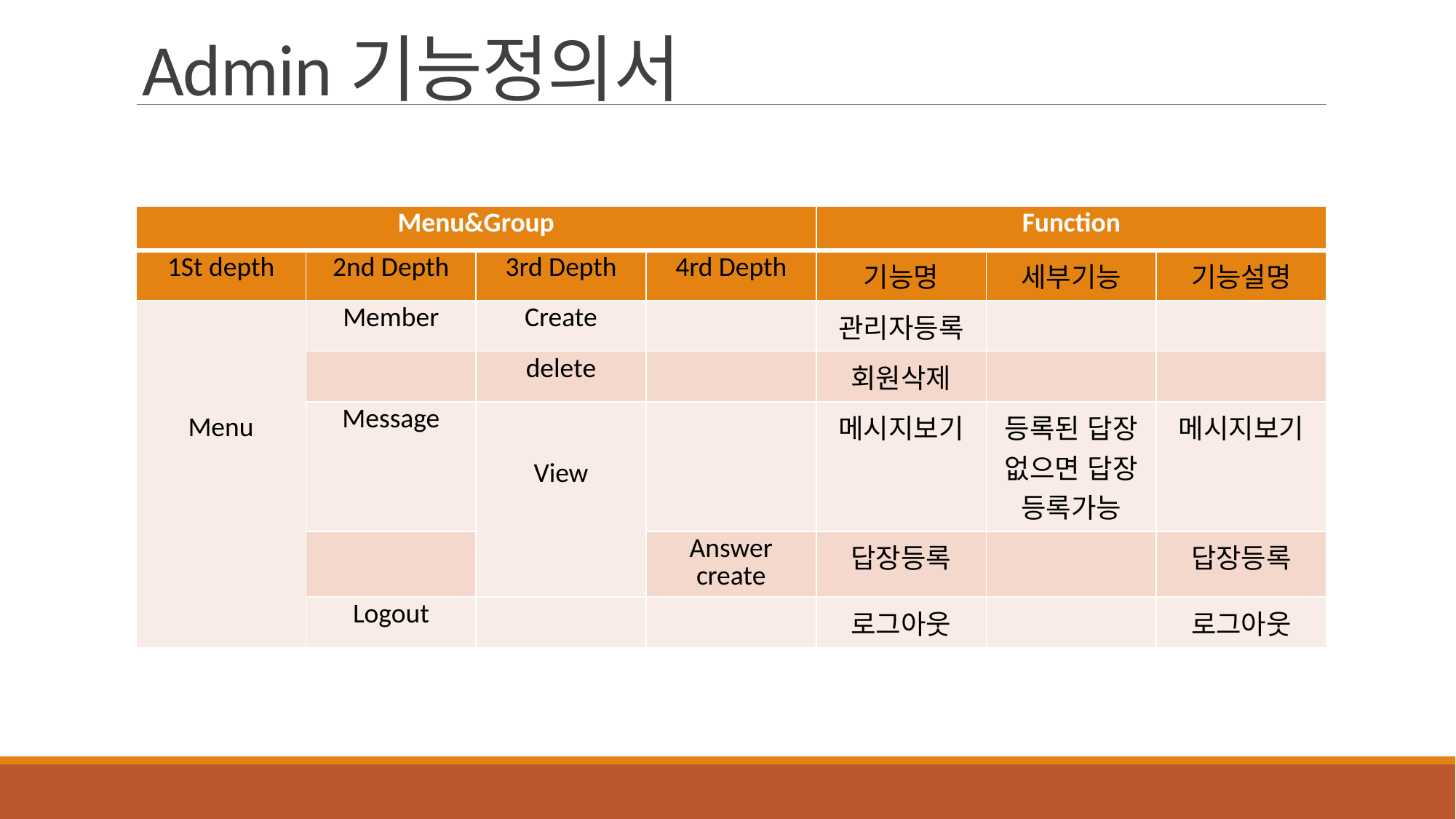

# Admin기능정의서
| Menu&Group |  |  |  | Function |  |  |
| --- | --- | --- | --- | --- | --- | --- |
| 1St depth | 2nd Depth | 3rd Depth | 4rd Depth | 기능명 | 세부기능 | 기능설명 |
| Menu | Member | Create |  | 관리자등록 |  |  |
|  |  | delete |  | 회원삭제 |  |  |
|  | Message | View |  | 메시지보기 | 등록된 답장 없으면 답장 등록가능 | 메시지보기 |
|  |  |  | Answer create | 답장등록 |  | 답장등록 |
|  | Logout |  |  | 로그아웃 |  | 로그아웃 |